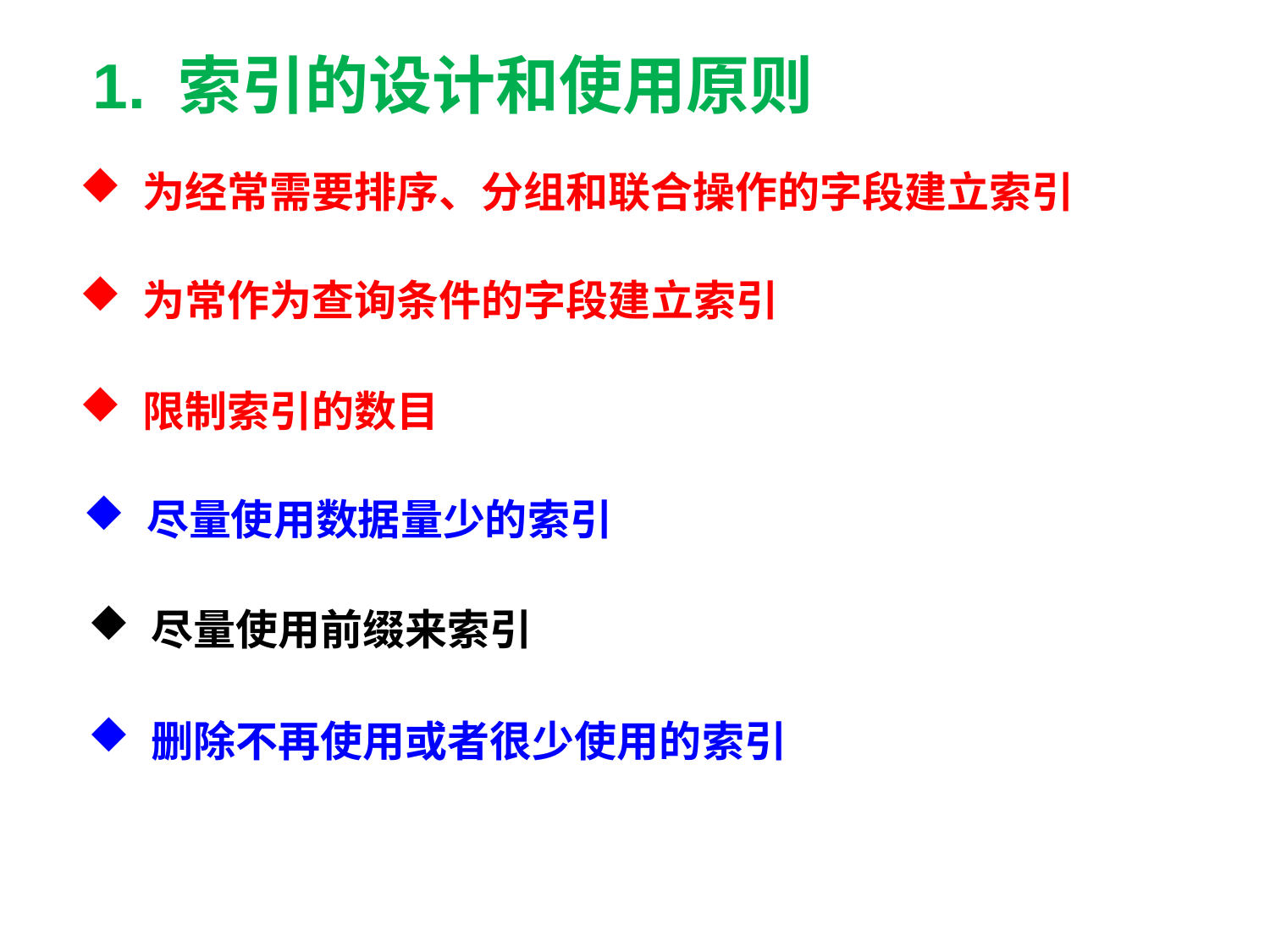

1. 索引的设计和使用原则
为经常需要排序、分组和联合操作的字段建立索引
为常作为查询条件的字段建立索引
限制索引的数目
尽量使用数据量少的索引
尽量使用前缀来索引
删除不再使用或者很少使用的索引